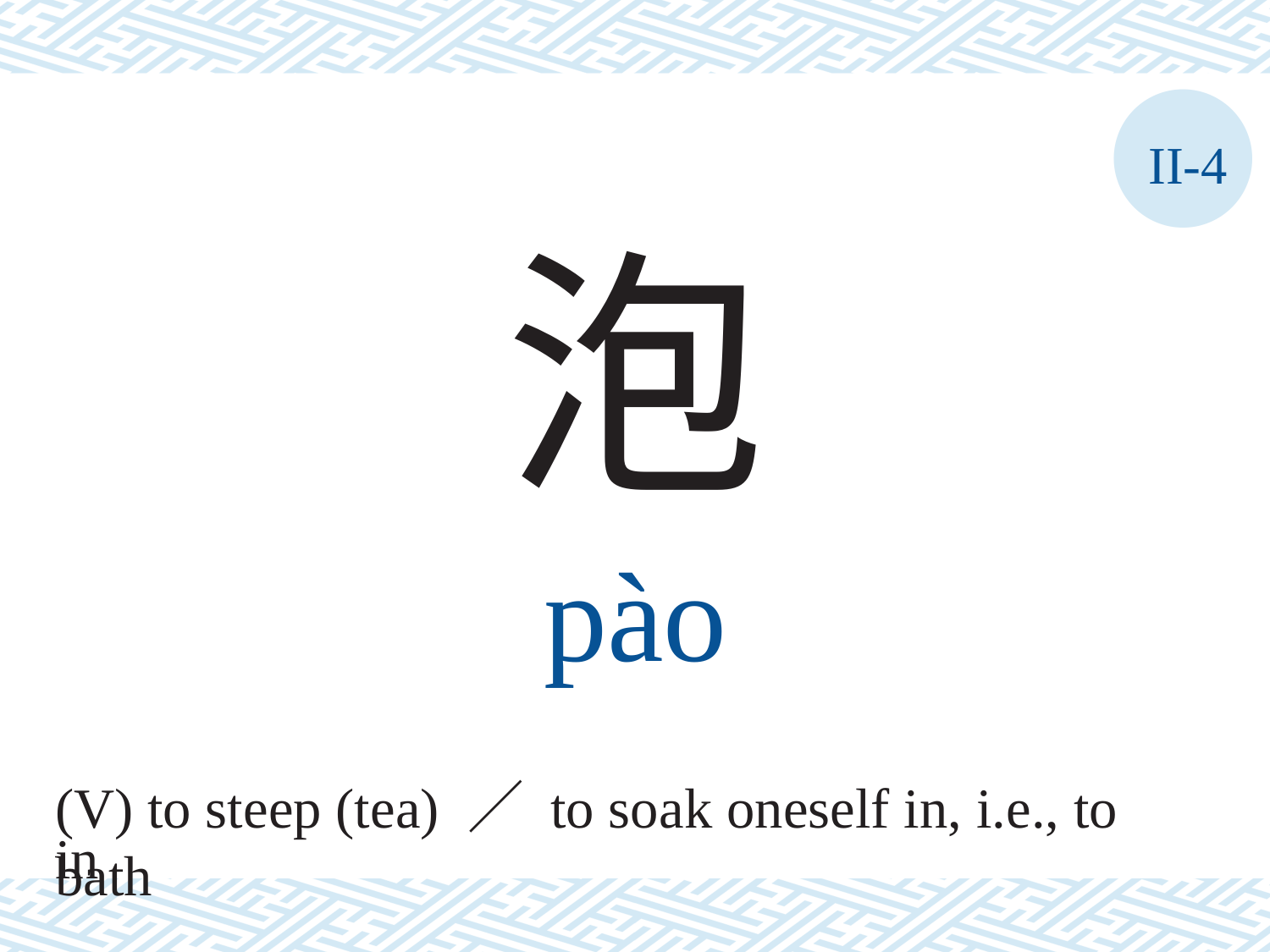

II-4
泡
pào
(V) to steep (tea) ／ to soak oneself in, i.e., to bath
in